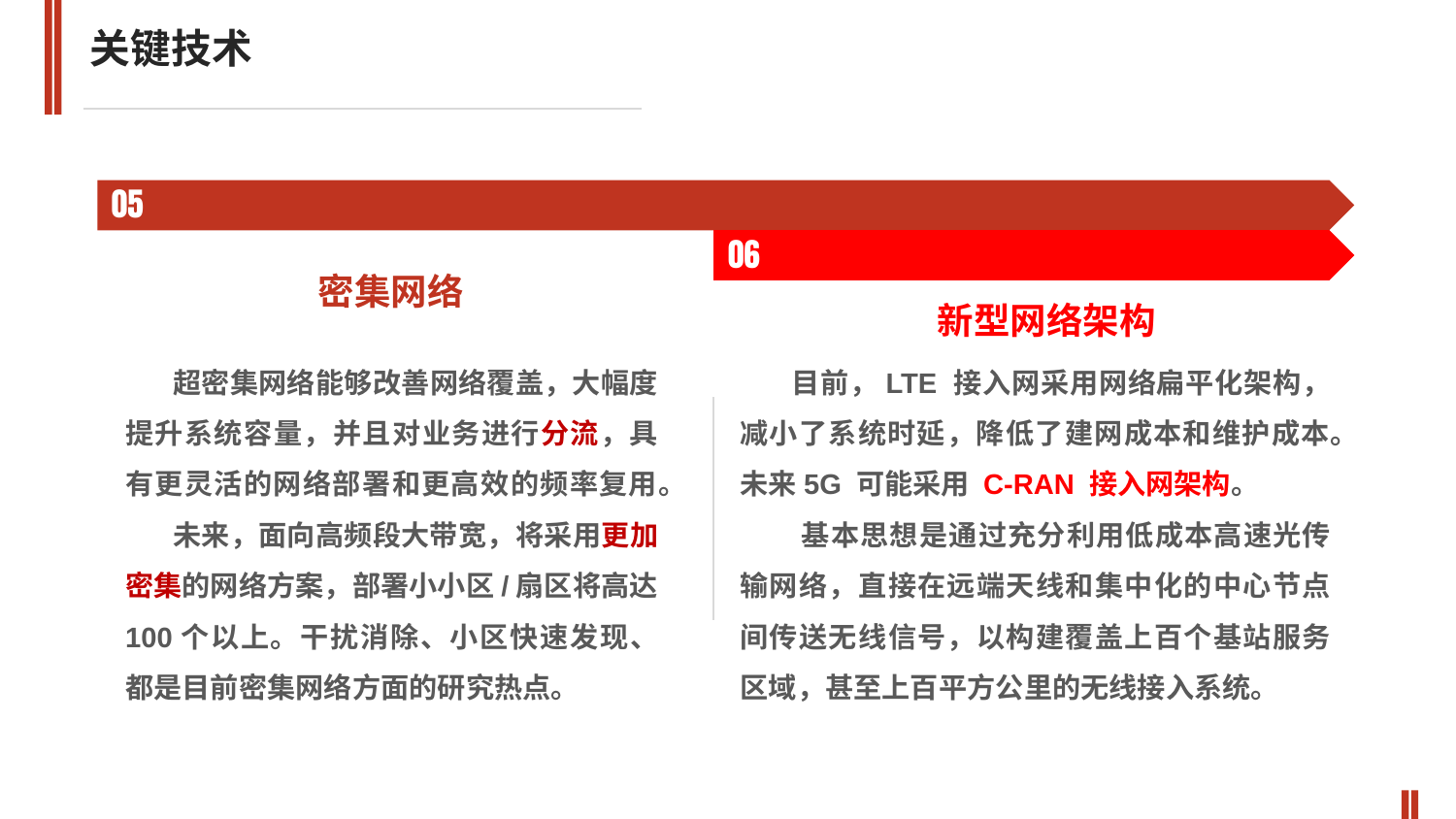

关键技术
05
06
密集网络
新型网络架构
      超密集网络能够改善网络覆盖，大幅度提升系统容量，并且对业务进行分流，具有更灵活的网络部署和更高效的频率复用。
      未来，面向高频段大带宽，将采用更加密集的网络方案，部署小小区/扇区将高达100个以上。干扰消除、小区快速发现、都是目前密集网络方面的研究热点。
      目前，LTE 接入网采用网络扁平化架构，减小了系统时延，降低了建网成本和维护成本。未来5G 可能采用 C-RAN 接入网架构。
       基本思想是通过充分利用低成本高速光传输网络，直接在远端天线和集中化的中心节点间传送无线信号，以构建覆盖上百个基站服务区域，甚至上百平方公里的无线接入系统。